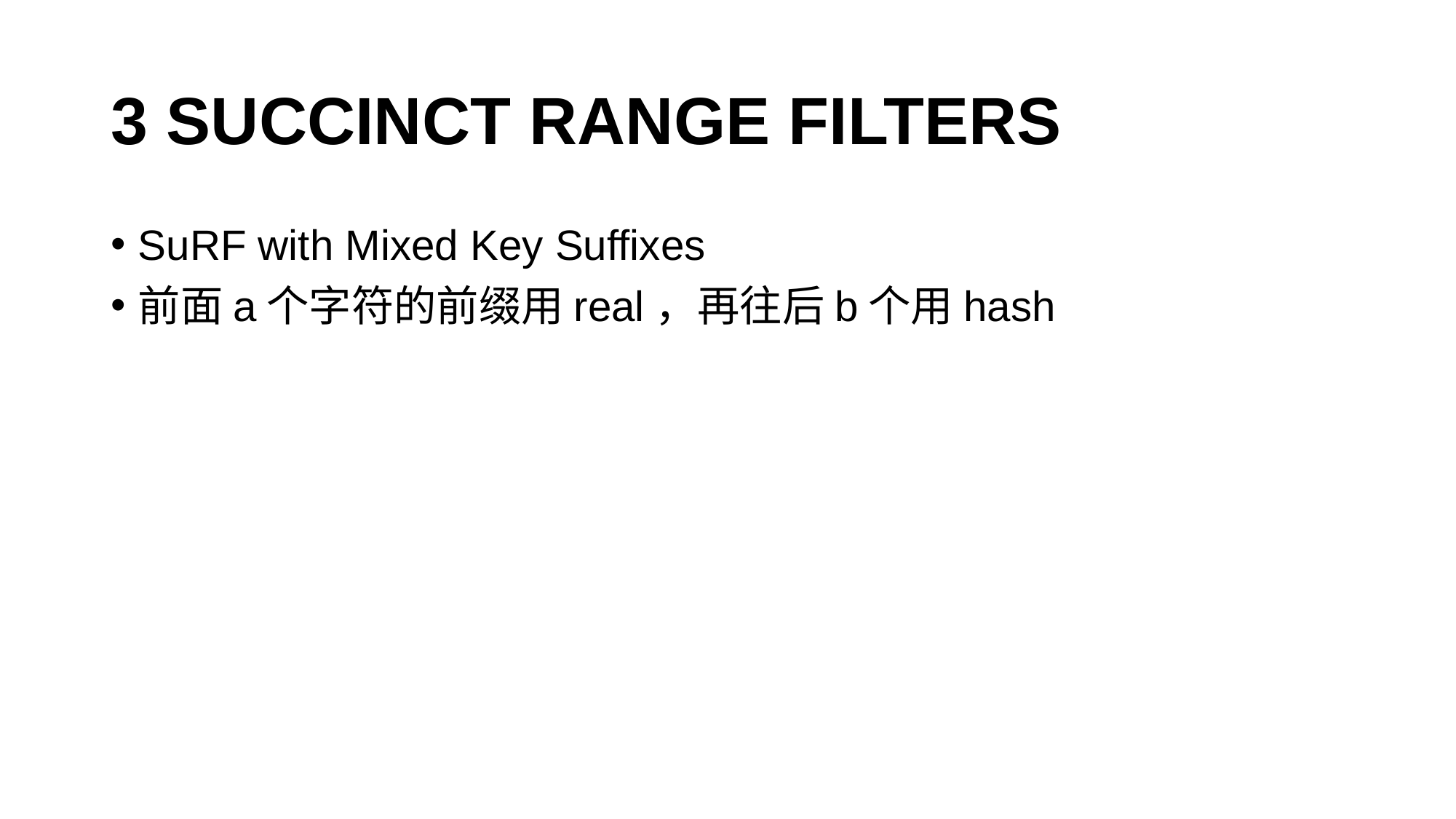

# 3 SUCCINCT RANGE FILTERS
SuRF with Mixed Key Suffixes
前面a个字符的前缀用real，再往后b个用hash